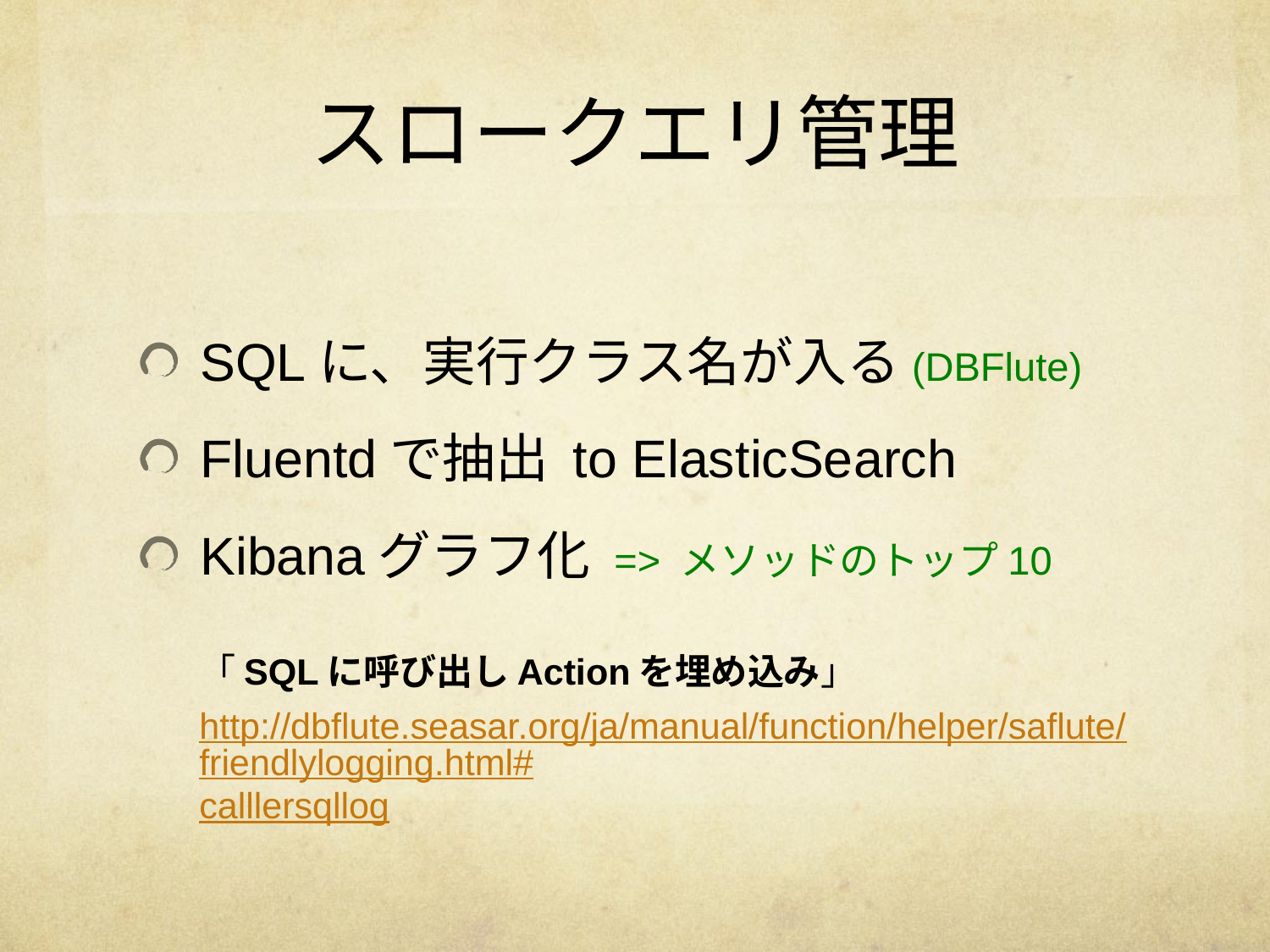

# スロークエリ管理

SQLに、実行クラス名が入る(DBFlute)
Fluentdで抽出 to ElasticSearch
Kibanaグラフ化 => メソッドのトップ10

「SQLに呼び出しActionを埋め込み」
http://dbflute.seasar.org/ja/manual/function/helper/saflute/friendlylogging.html#calllersqllog